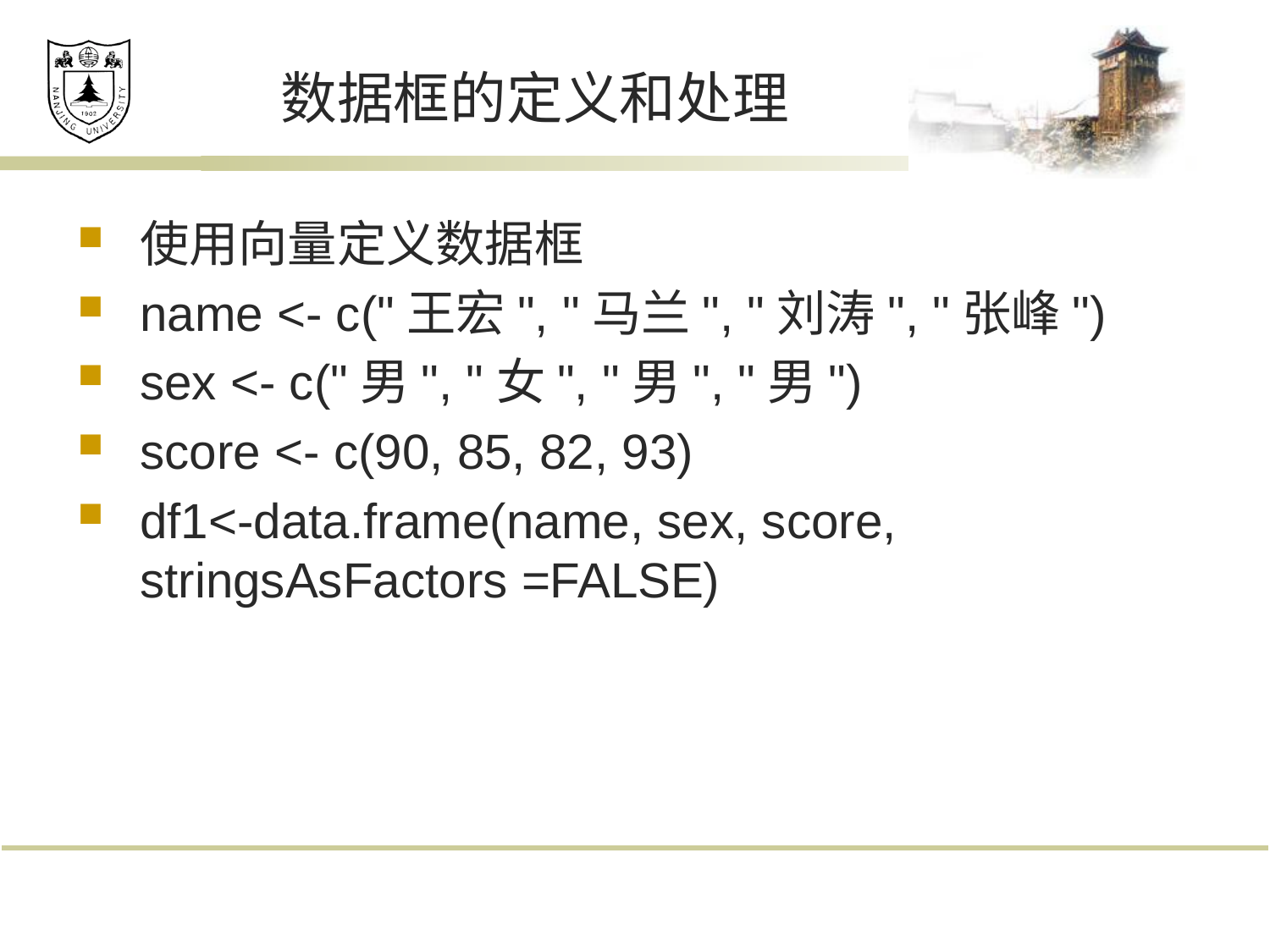

# 数据框的定义和处理
使用向量定义数据框
name <- c("王宏", "马兰", "刘涛", "张峰")
sex <- c("男", "女", "男", "男")
score <- c(90, 85, 82, 93)
df1<-data.frame(name, sex, score, stringsAsFactors =FALSE)